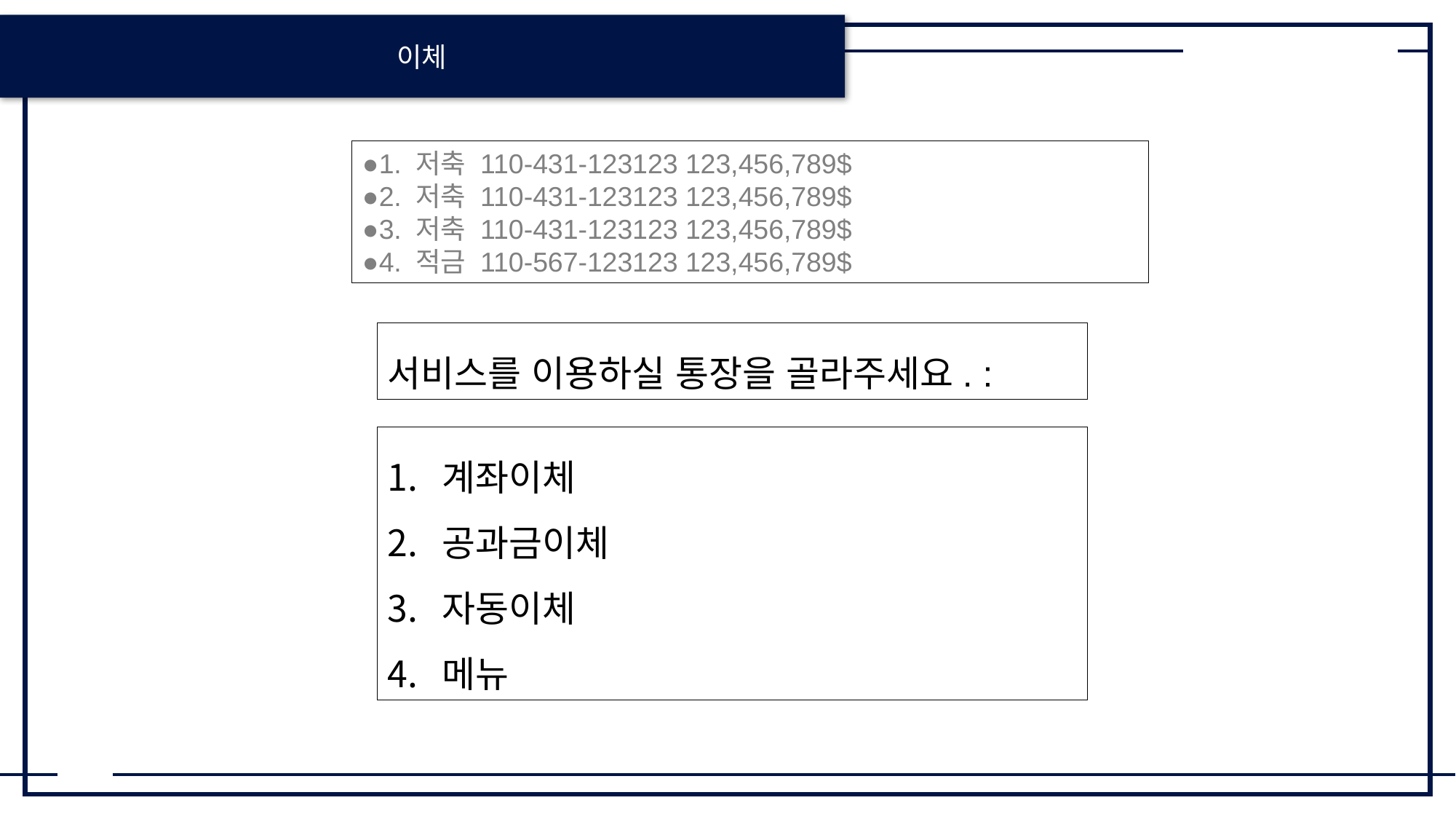

이체

●1. 저축 110-431-123123 123,456,789$
●2. 저축 110-431-123123 123,456,789$
●3. 저축 110-431-123123 123,456,789$
●4. 적금 110-567-123123 123,456,789$
서비스를 이용하실 통장을 골라주세요. :
계좌이체
공과금이체
자동이체
메뉴